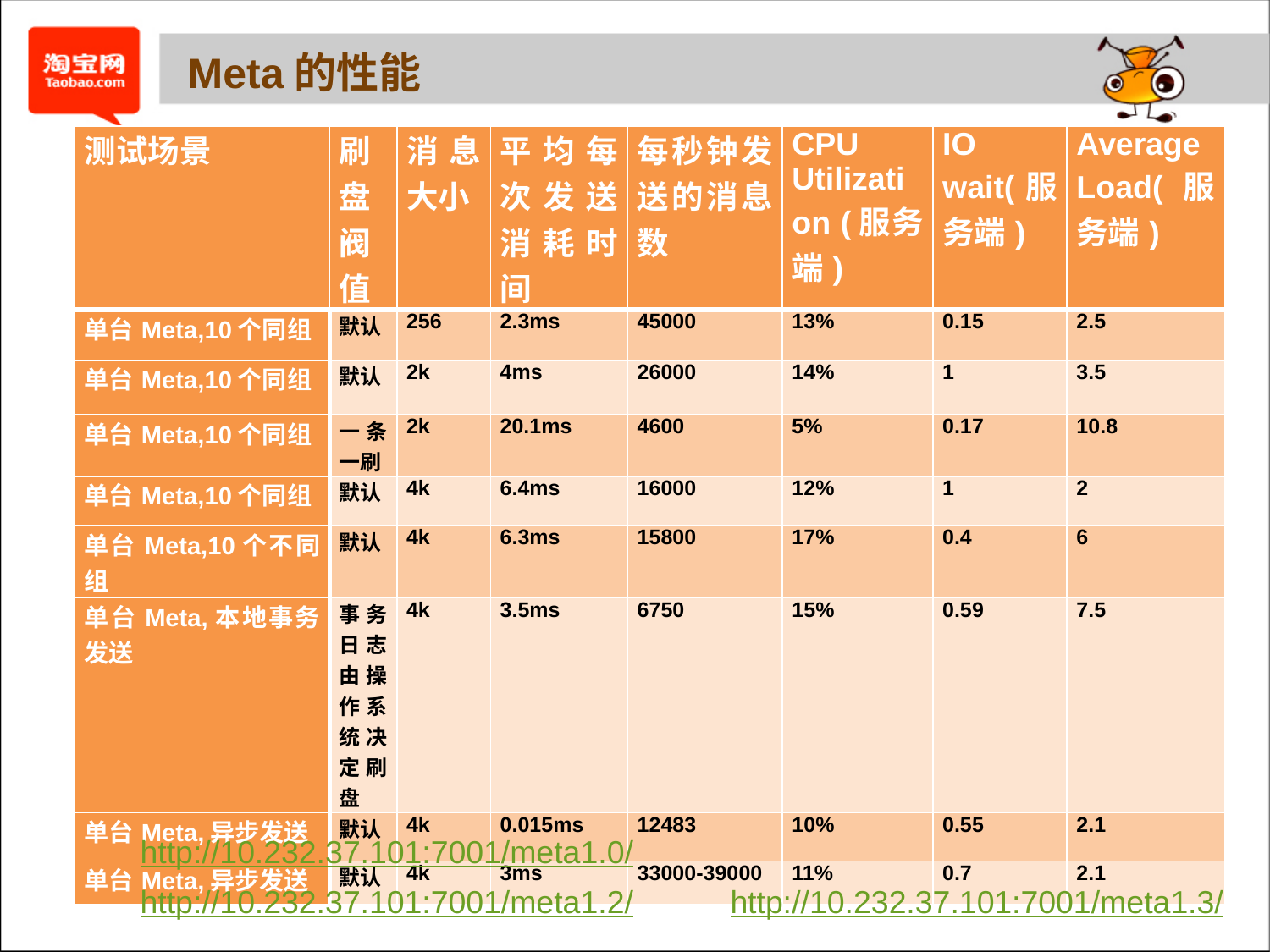

# Meta的性能
| 测试场景 | 刷盘阀值 | 消息大小 | 平均每次发送消耗时间 | 每秒钟发送的消息数 | CPU Utilization (服务端) | IO wait(服务端) | Average Load(服务端) |
| --- | --- | --- | --- | --- | --- | --- | --- |
| 单台Meta,10个同组 | 默认 | 256 | 2.3ms | 45000 | 13% | 0.15 | 2.5 |
| 单台Meta,10个同组 | 默认 | 2k | 4ms | 26000 | 14% | 1 | 3.5 |
| 单台Meta,10个同组 | 一条一刷 | 2k | 20.1ms | 4600 | 5% | 0.17 | 10.8 |
| 单台Meta,10个同组 | 默认 | 4k | 6.4ms | 16000 | 12% | 1 | 2 |
| 单台Meta,10个不同组 | 默认 | 4k | 6.3ms | 15800 | 17% | 0.4 | 6 |
| 单台Meta,本地事务发送 | 事务日志由操作系统决定刷盘 | 4k | 3.5ms | 6750 | 15% | 0.59 | 7.5 |
| 单台Meta,异步发送 | 默认 | 4k | 0.015ms | 12483 | 10% | 0.55 | 2.1 |
| 单台Meta,异步发送 | 默认 | 4k | 3ms | 33000-39000 | 11% | 0.7 | 2.1 |
http://10.232.37.101:7001/meta1.0/
http://10.232.37.101:7001/meta1.2/
http://10.232.37.101:7001/meta1.3/